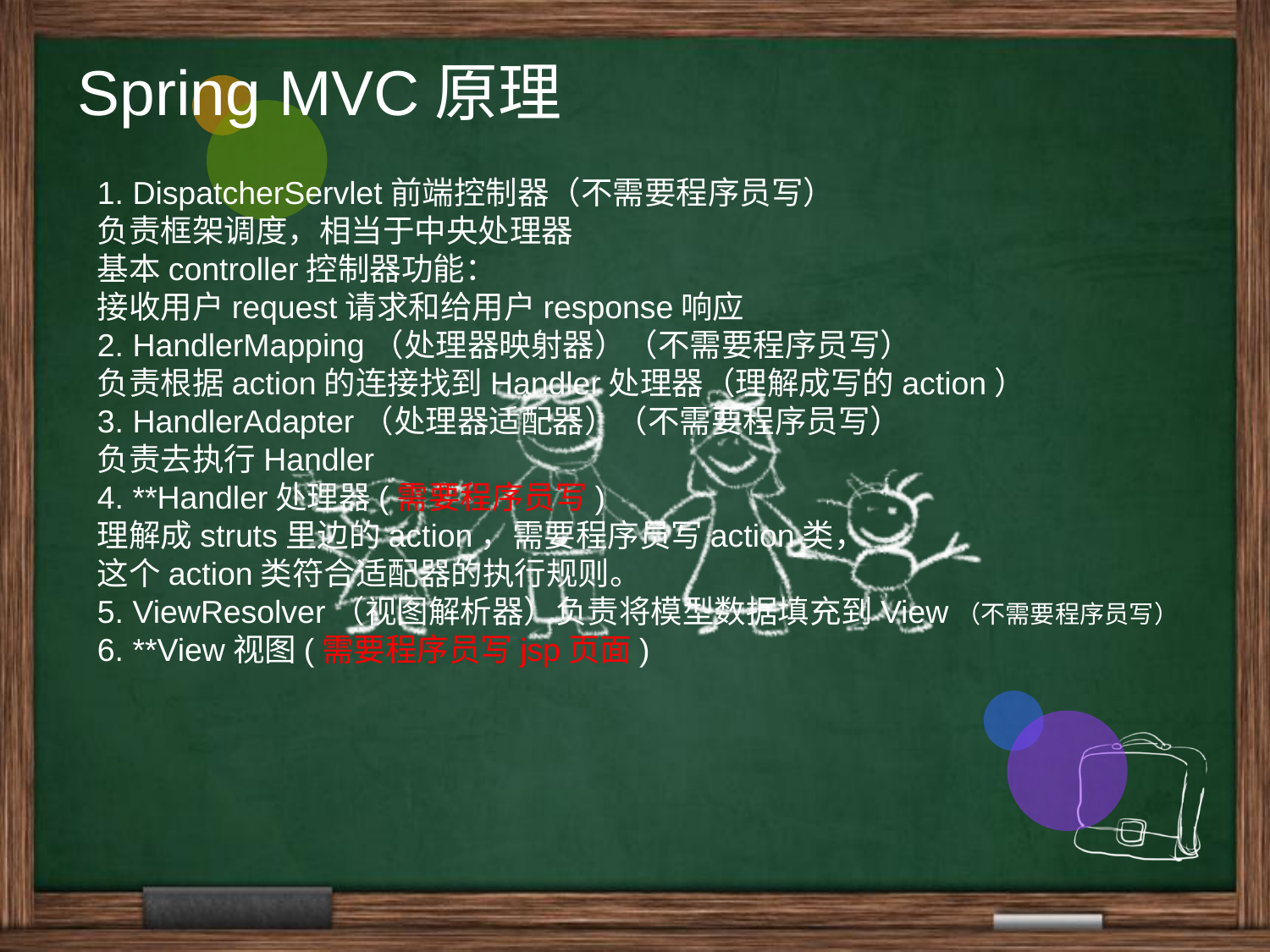

Spring MVC原理
1. DispatcherServlet前端控制器（不需要程序员写）
负责框架调度，相当于中央处理器
基本controller控制器功能：
接收用户request请求和给用户response响应
2. HandlerMapping（处理器映射器）（不需要程序员写）
负责根据action的连接找到Handler处理器（理解成写的action）
3. HandlerAdapter（处理器适配器）（不需要程序员写）
负责去执行Handler
4. **Handler处理器(需要程序员写)
理解成struts里边的action，需要程序员写action类，
这个action类符合适配器的执行规则。
5. ViewResolver（视图解析器）负责将模型数据填充到View（不需要程序员写）
6. **View视图(需要程序员写jsp页面)